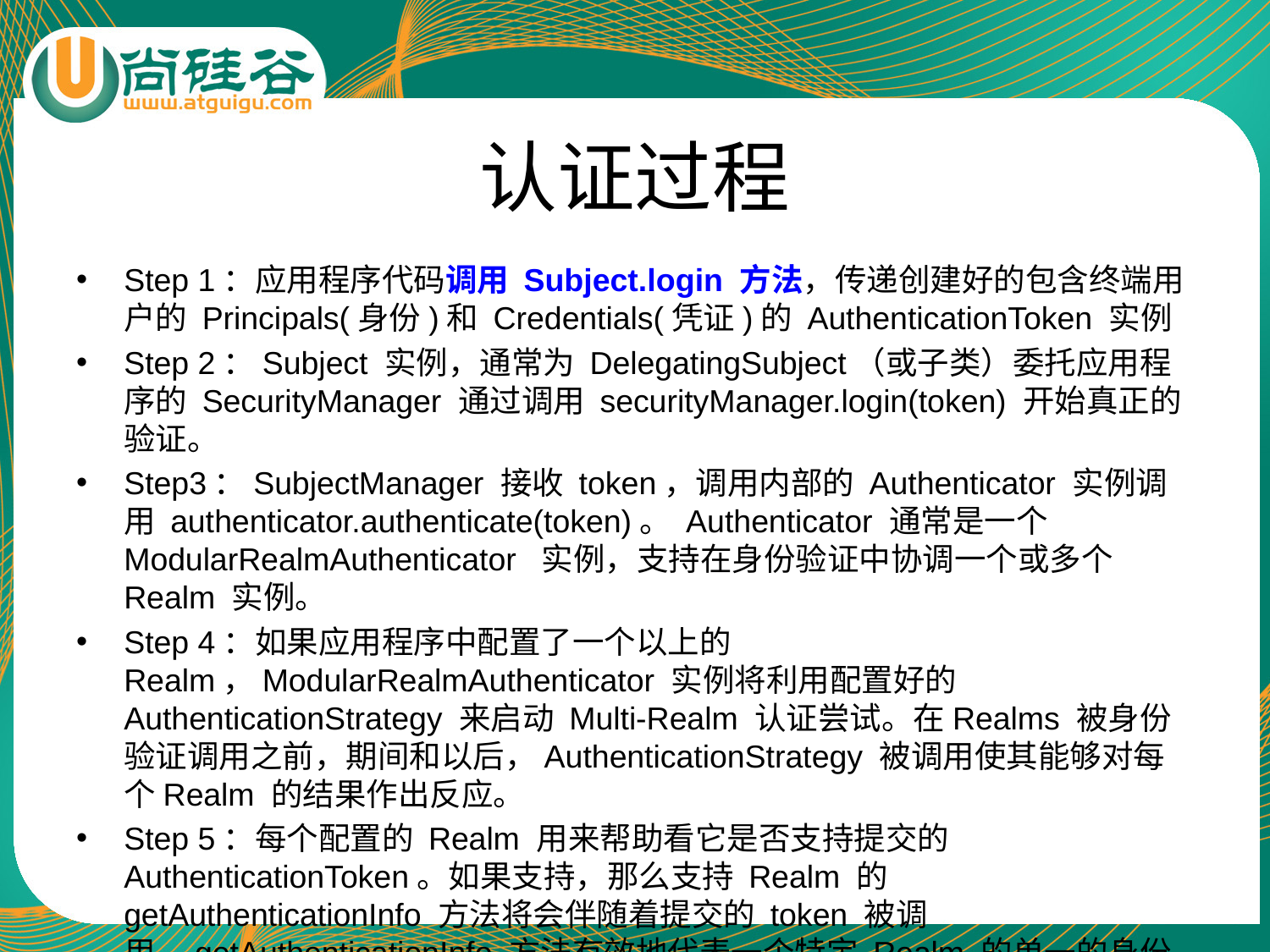

# 认证过程
Step 1：应用程序代码调用 Subject.login 方法，传递创建好的包含终端用户的 Principals(身份)和 Credentials(凭证)的 AuthenticationToken 实例
Step 2：Subject 实例，通常为 DelegatingSubject（或子类）委托应用程序的 SecurityManager 通过调用 securityManager.login(token) 开始真正的验证。
Step3：SubjectManager 接收 token，调用内部的 Authenticator 实例调用 authenticator.authenticate(token)。 Authenticator 通常是一个 ModularRealmAuthenticator  实例，支持在身份验证中协调一个或多个Realm 实例。
Step 4：如果应用程序中配置了一个以上的 Realm，ModularRealmAuthenticator 实例将利用配置好的AuthenticationStrategy 来启动 Multi-Realm 认证尝试。在Realms 被身份验证调用之前，期间和以后，AuthenticationStrategy 被调用使其能够对每个Realm 的结果作出反应。
Step 5：每个配置的 Realm 用来帮助看它是否支持提交的AuthenticationToken。如果支持，那么支持 Realm 的 getAuthenticationInfo 方法将会伴随着提交的 token 被调用。getAuthenticationInfo 方法有效地代表一个特定 Realm 的单一的身份验证尝试。